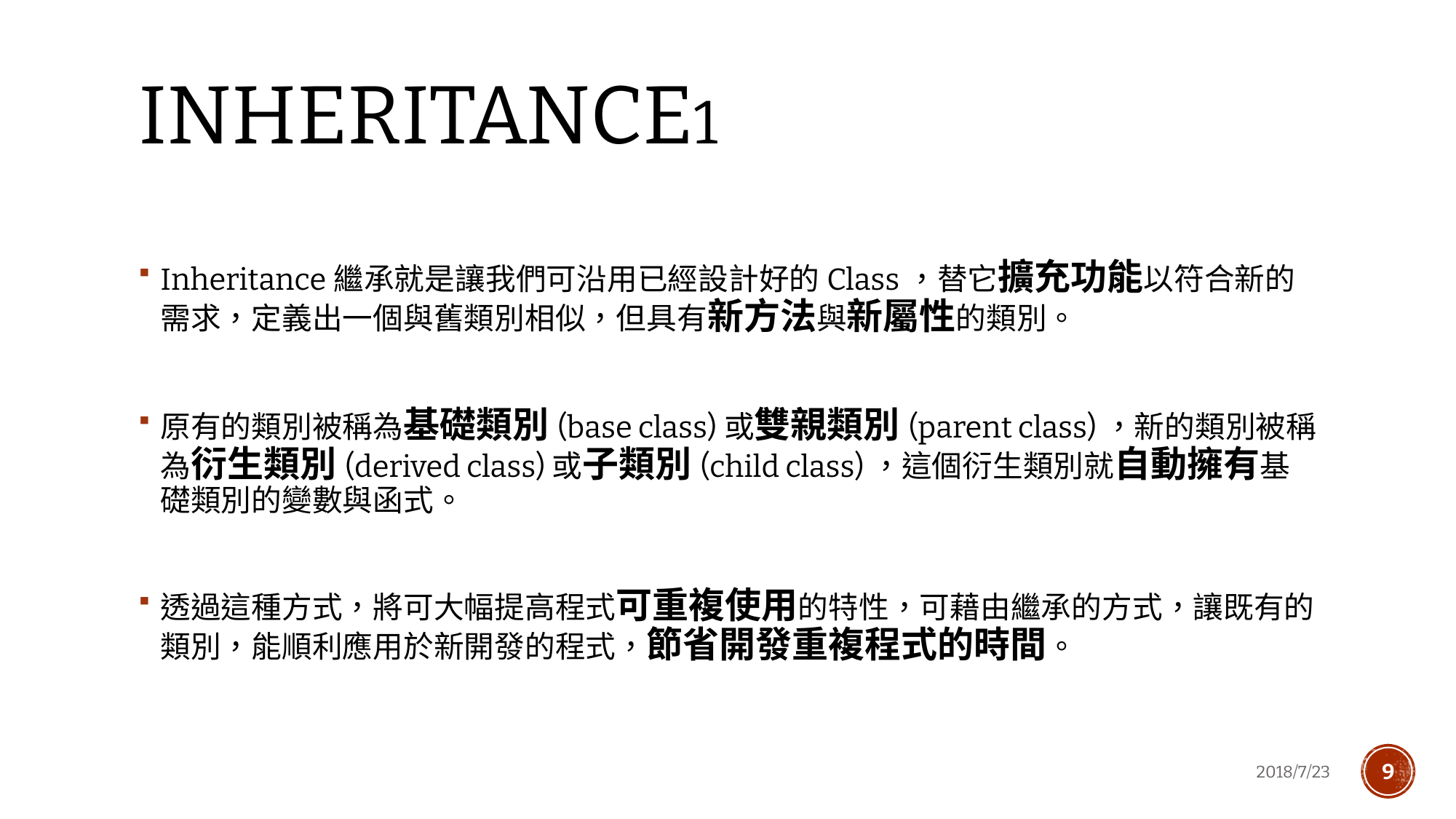

# Inheritance1
Inheritance繼承就是讓我們可沿用已經設計好的Class，替它擴充功能以符合新的需求，定義出一個與舊類別相似，但具有新方法與新屬性的類別。

原有的類別被稱為基礎類別(base class)或雙親類別(parent class)，新的類別被稱為衍生類別(derived class)或子類別(child class)，這個衍生類別就自動擁有基礎類別的變數與函式。

透過這種方式，將可大幅提高程式可重複使用的特性，可藉由繼承的方式，讓既有的類別，能順利應用於新開發的程式，節省開發重複程式的時間。
2018/7/23
9